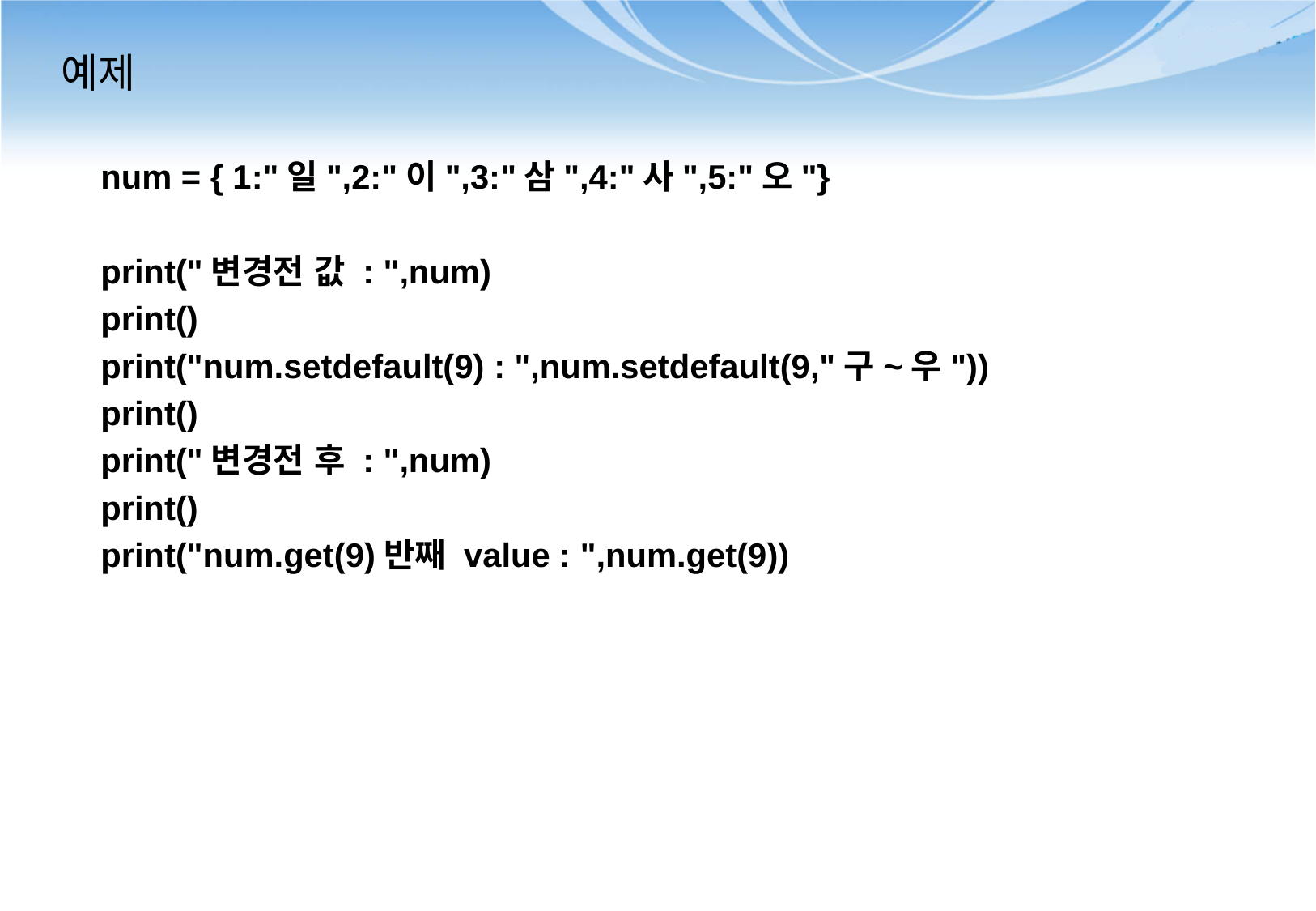

# 예제
num = { 1:"일",2:"이",3:"삼",4:"사",5:"오"}

print("변경전 값 : ",num)
print()
print("num.setdefault(9) : ",num.setdefault(9,"구~우"))
print()
print("변경전 후 : ",num)
print()
print("num.get(9)반째 value : ",num.get(9))